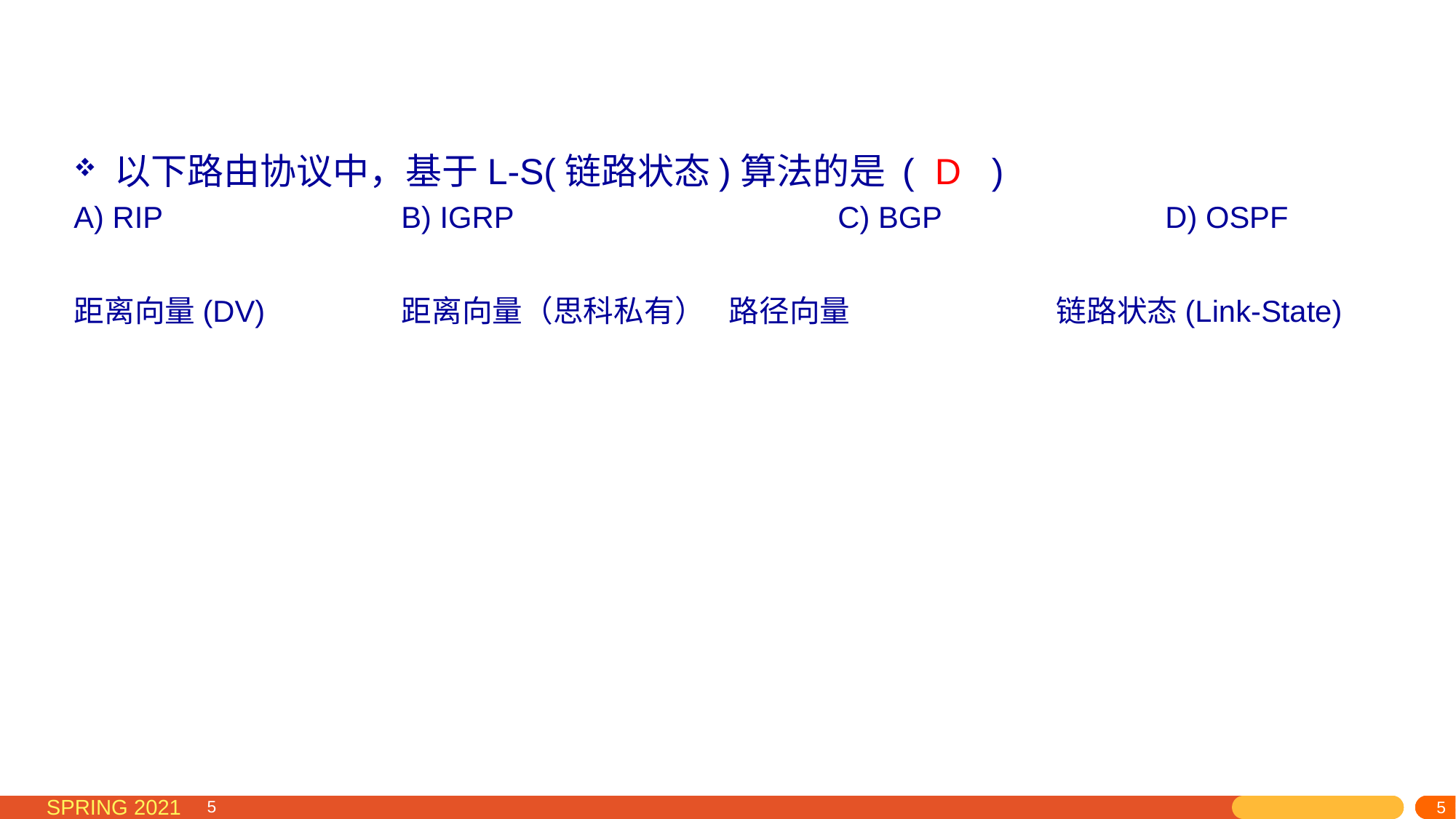

#
以下路由协议中，基于L-S(链路状态)算法的是 (  D   )
A) RIP			B) IGRP			C) BGP			D) OSPF

距离向量(DV)		距离向量（思科私有）	路径向量		链路状态(Link-State)